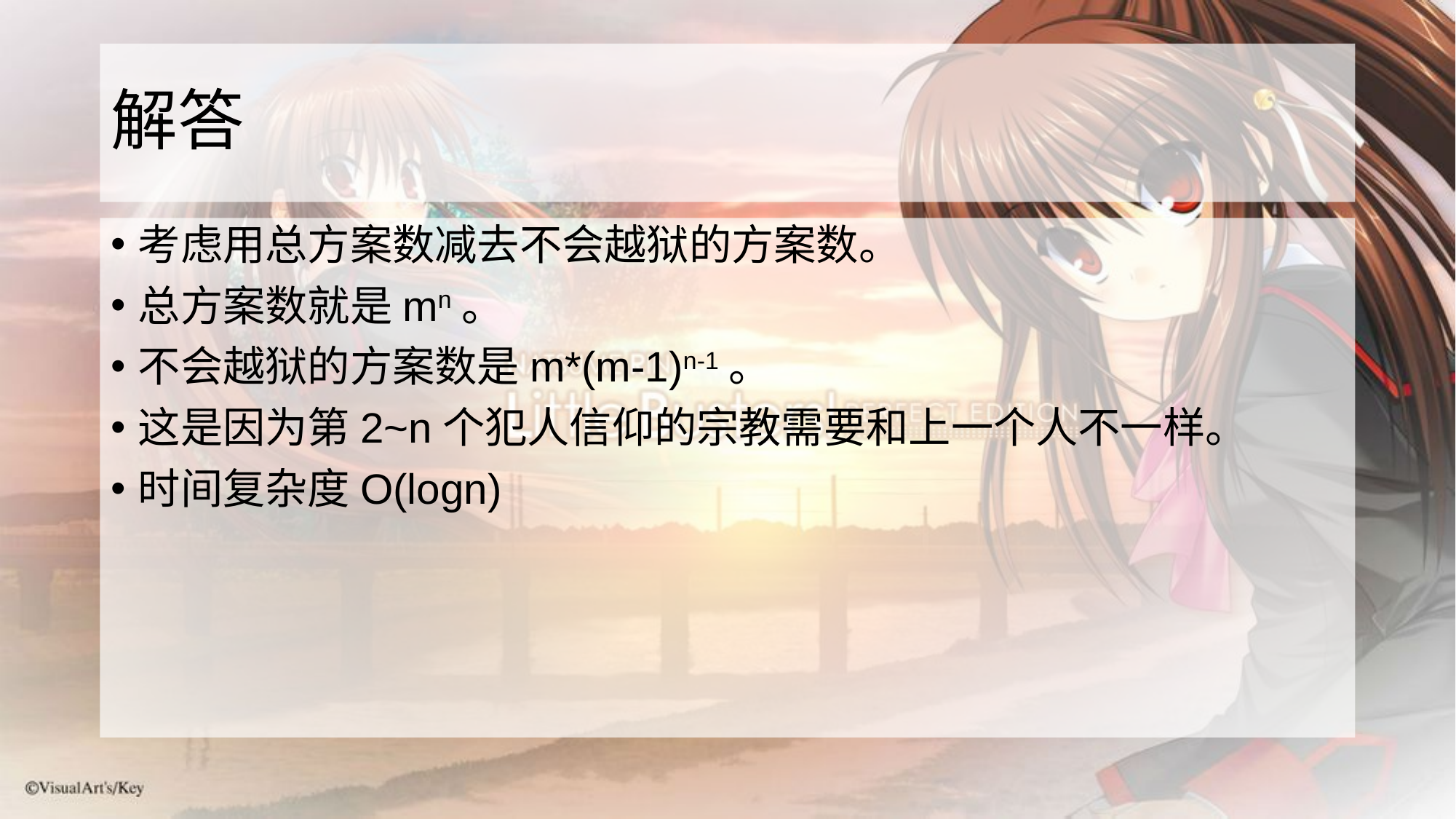

# 解答
考虑用总方案数减去不会越狱的方案数。
总方案数就是mn。
不会越狱的方案数是m*(m-1)n-1。
这是因为第2~n个犯人信仰的宗教需要和上一个人不一样。
时间复杂度O(logn)